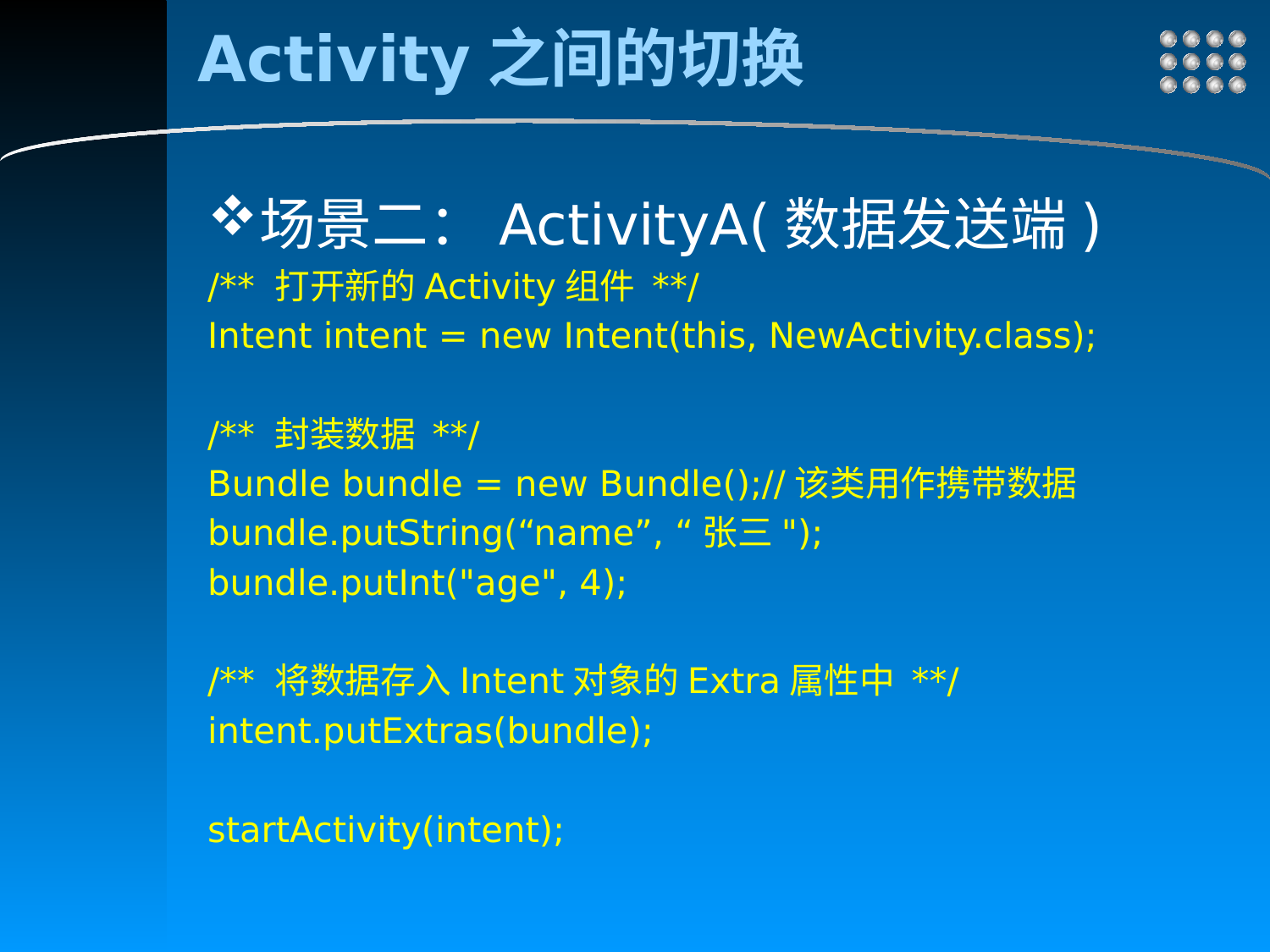

# Activity之间的切换
场景二：ActivityA(数据发送端)
/** 打开新的Activity组件 **/
Intent intent = new Intent(this, NewActivity.class);

/** 封装数据 **/
Bundle bundle = new Bundle();//该类用作携带数据
bundle.putString(“name”, “张三");
bundle.putInt("age", 4);

/** 将数据存入Intent对象的Extra属性中 **/
intent.putExtras(bundle);

startActivity(intent);